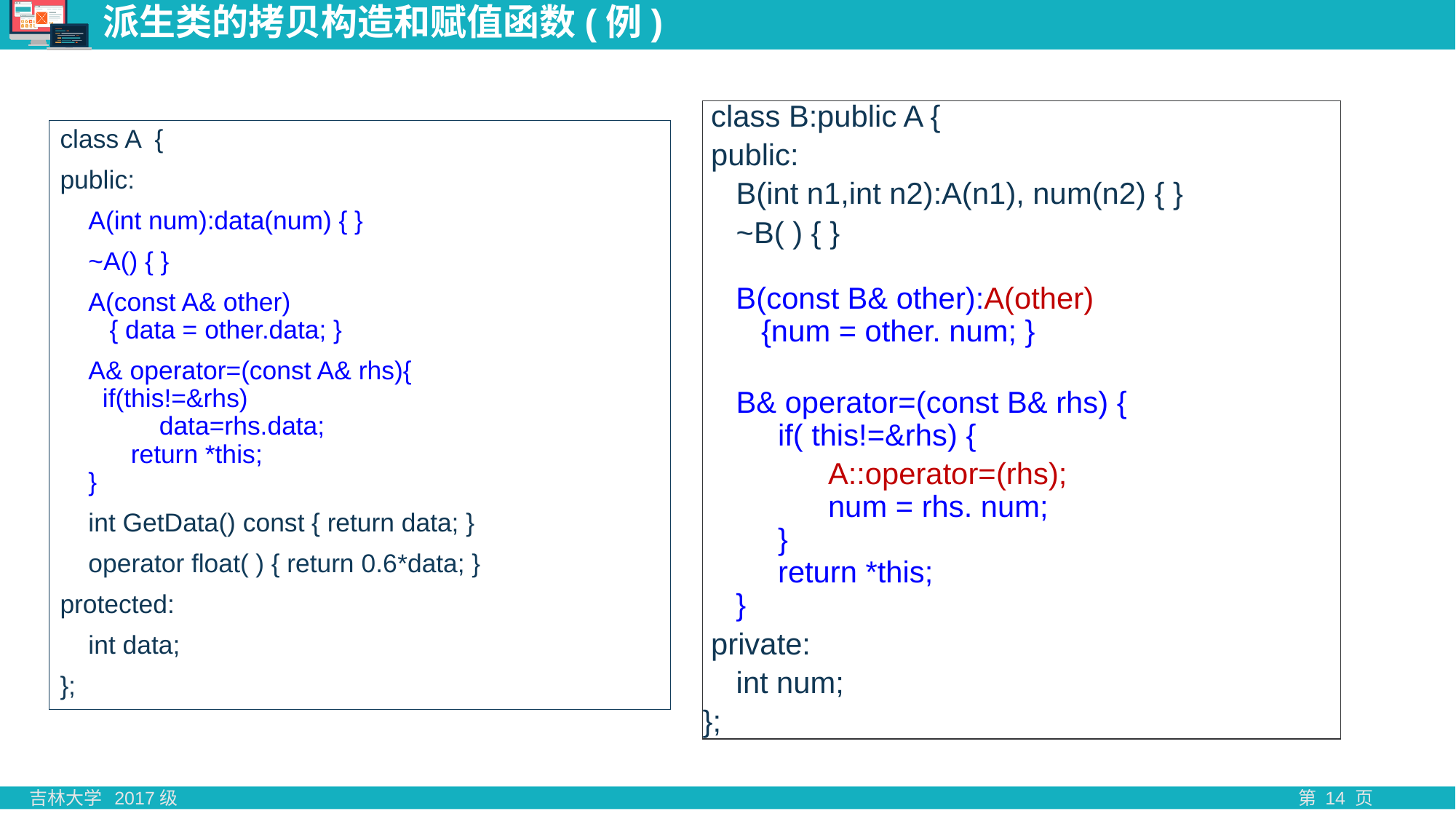

# 派生类的拷贝构造和赋值函数(例)
 class B:public A {
 public:
    B(int n1,int n2):A(n1), num(n2) { }
    ~B( ) { }
    B(const B& other):A(other)
       {num = other. num; }
    B& operator=(const B& rhs) {
         if( this!=&rhs) {
               A::operator=(rhs);
               num = rhs. num;
         }
         return *this;
    }
 private:
    int num;
};
class A  {
public:
    A(int num):data(num) { }
    ~A() { }
    A(const A& other)
       { data = other.data; }
    A& operator=(const A& rhs){
      if(this!=&rhs)
              data=rhs.data;
          return *this;
    }
    int GetData() const { return data; }
    operator float( ) { return 0.6*data; }
protected:
    int data;
};